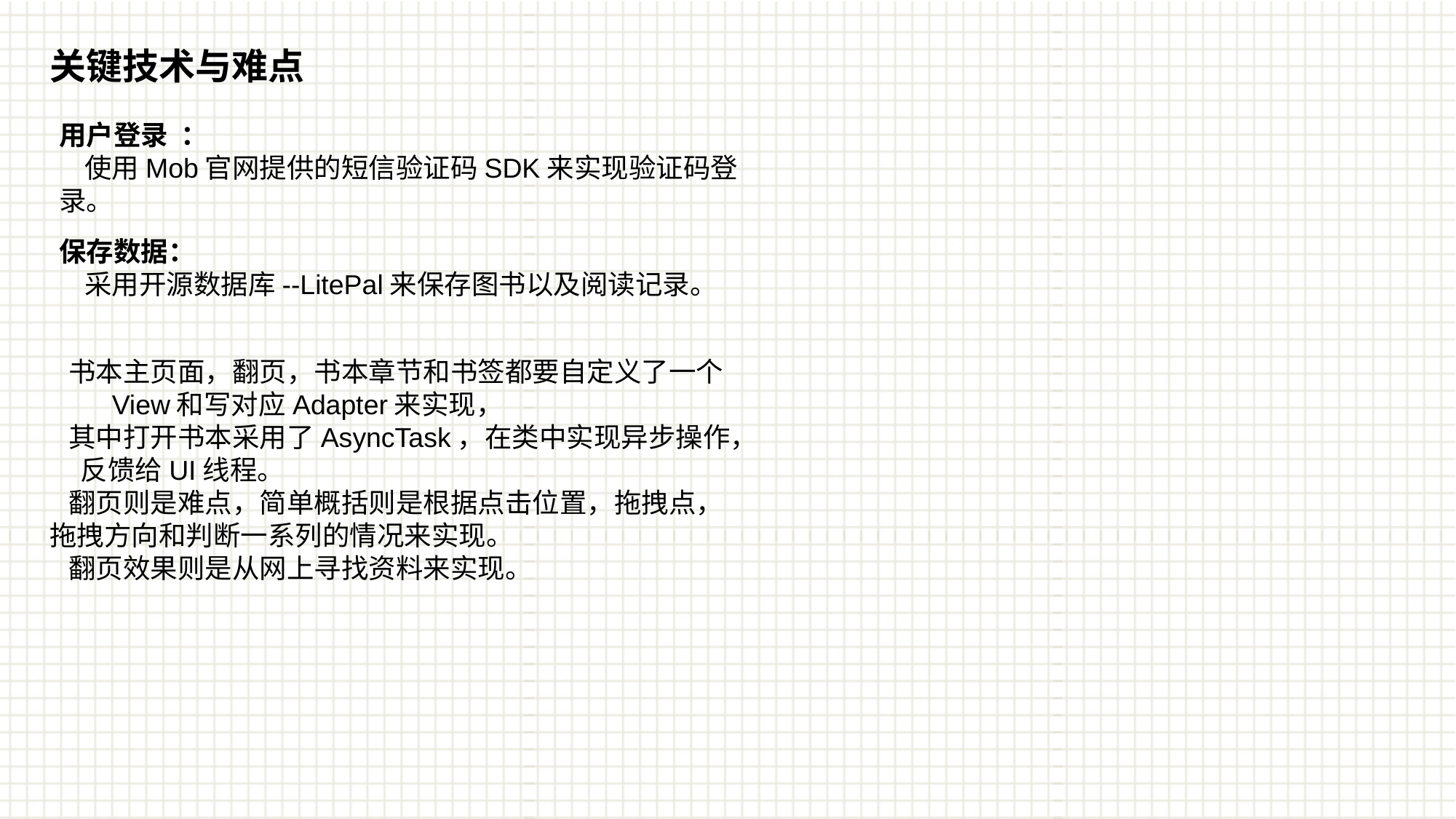

关键技术与难点
用户登录  ：
   使用Mob官网提供的短信验证码SDK来实现验证码登录。
保存数据：
   采用开源数据库--LitePal来保存图书以及阅读记录。
  书本主页面，翻页，书本章节和书签都要自定义了一个            View和写对应Adapter来实现，
  其中打开书本采用了AsyncTask，在类中实现异步操作，     反馈给UI线程。
  翻页则是难点，简单概括则是根据点击位置，拖拽点，   拖拽方向和判断一系列的情况来实现。
  翻页效果则是从网上寻找资料来实现。